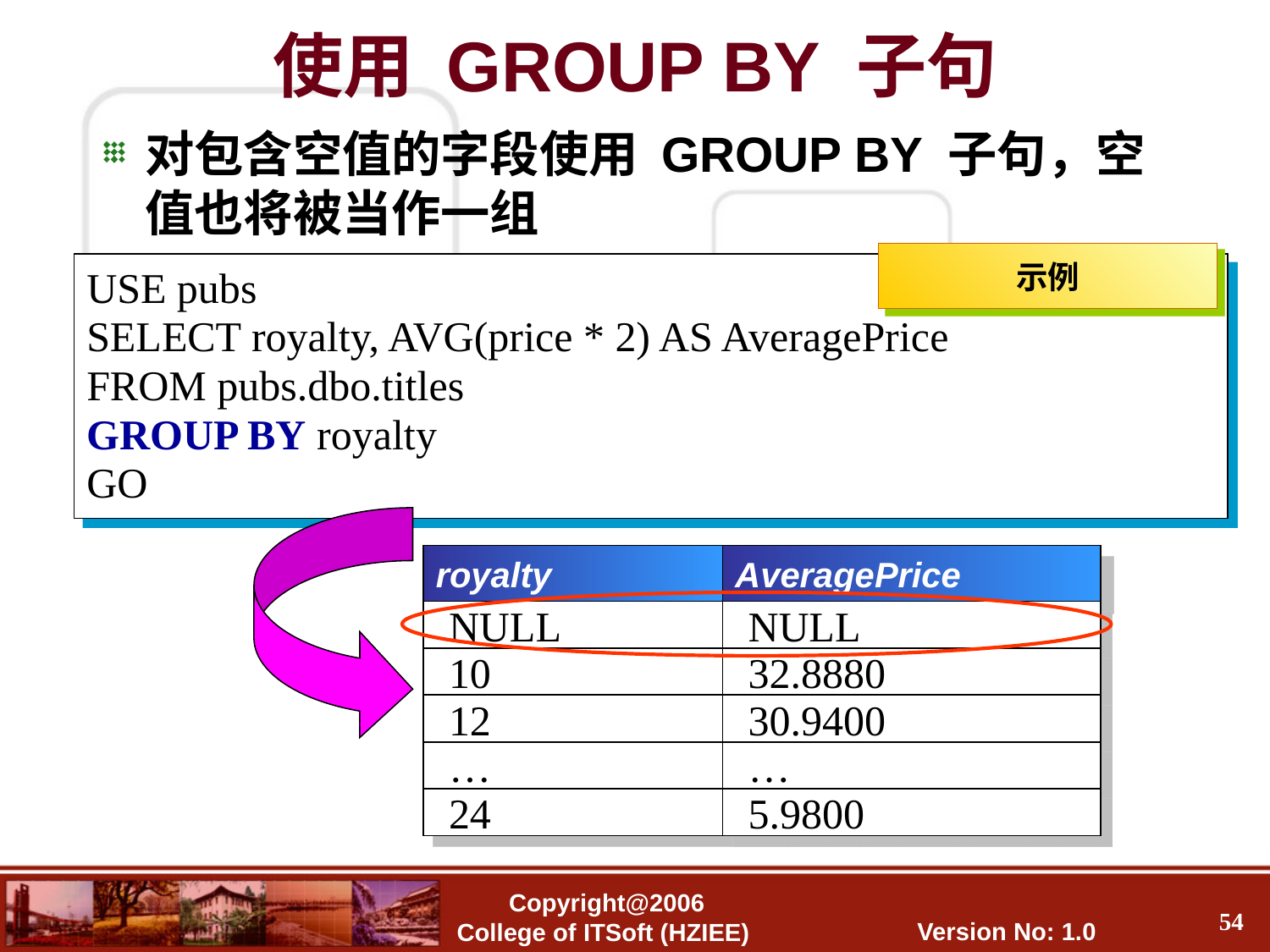

使用 GROUP BY 子句
对包含空值的字段使用 GROUP BY 子句，空值也将被当作一组
示例
USE pubs
SELECT royalty, AVG(price * 2) AS AveragePrice
FROM pubs.dbo.titles
GROUP BY royalty
GO

royalty
AveragePrice
NULL
NULL
10
32.8880
12
30.9400
…
…
24
5.9800